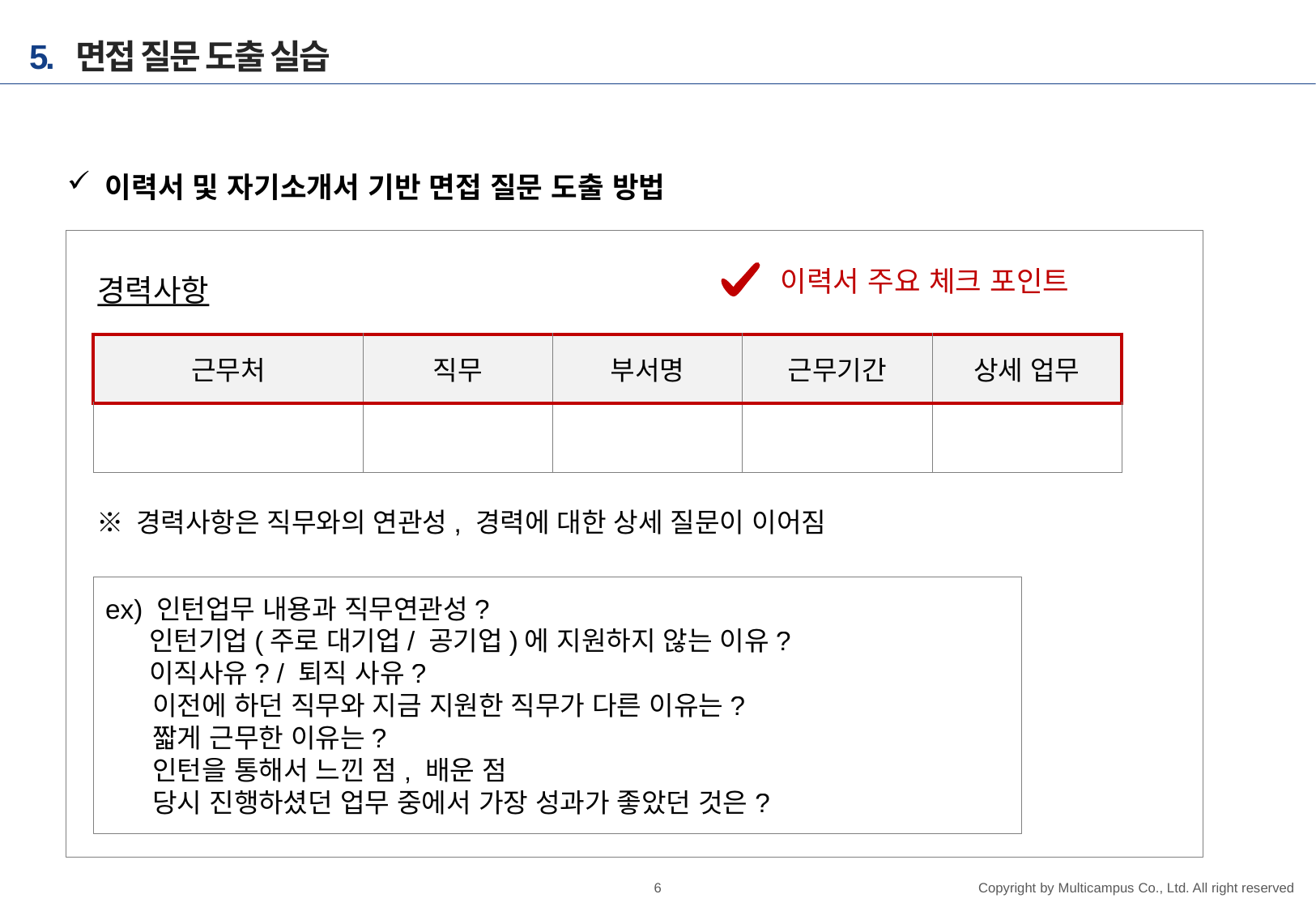

# 5.  면접 질문 도출 실습
이력서 및 자기소개서 기반 면접 질문 도출 방법

이력서 주요 체크 포인트

경력사항
| 근무처 | 직무 | 부서명 | 근무기간 | 상세 업무 |
| --- | --- | --- | --- | --- |
|  |  |  |  |  |
※ 경력사항은 직무와의 연관성, 경력에 대한 상세 질문이 이어짐
ex) 인턴업무 내용과 직무연관성?
     인턴기업(주로 대기업/ 공기업)에 지원하지 않는 이유?
     이직사유? / 퇴직 사유?
이전에 하던 직무와 지금 지원한 직무가 다른 이유는?
짧게 근무한 이유는?
인턴을 통해서 느낀 점, 배운 점
당시 진행하셨던 업무 중에서 가장 성과가 좋았던 것은?